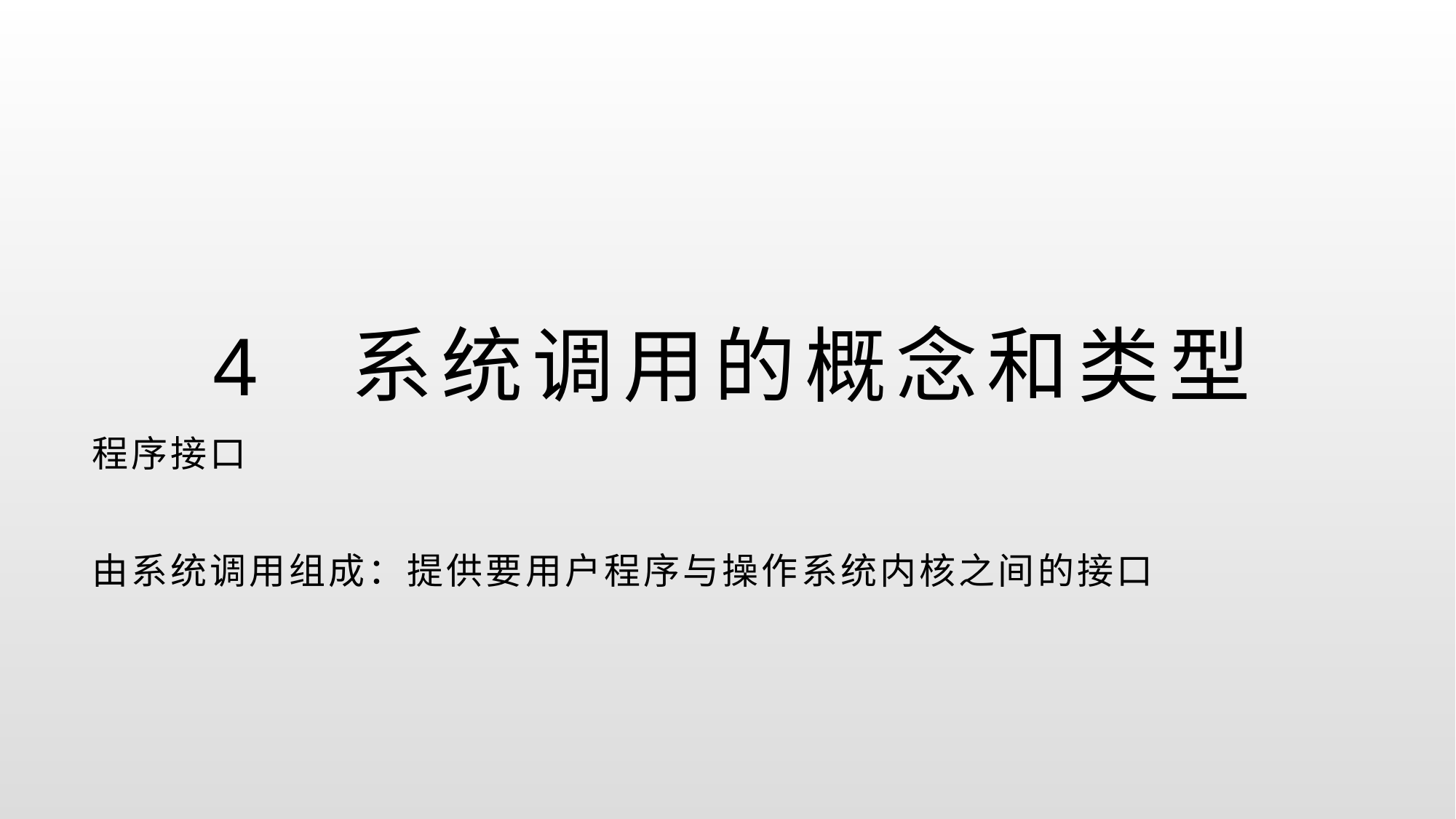

# 4  系统调用的概念和类型
程序接口

由系统调用组成：提供要用户程序与操作系统内核之间的接口